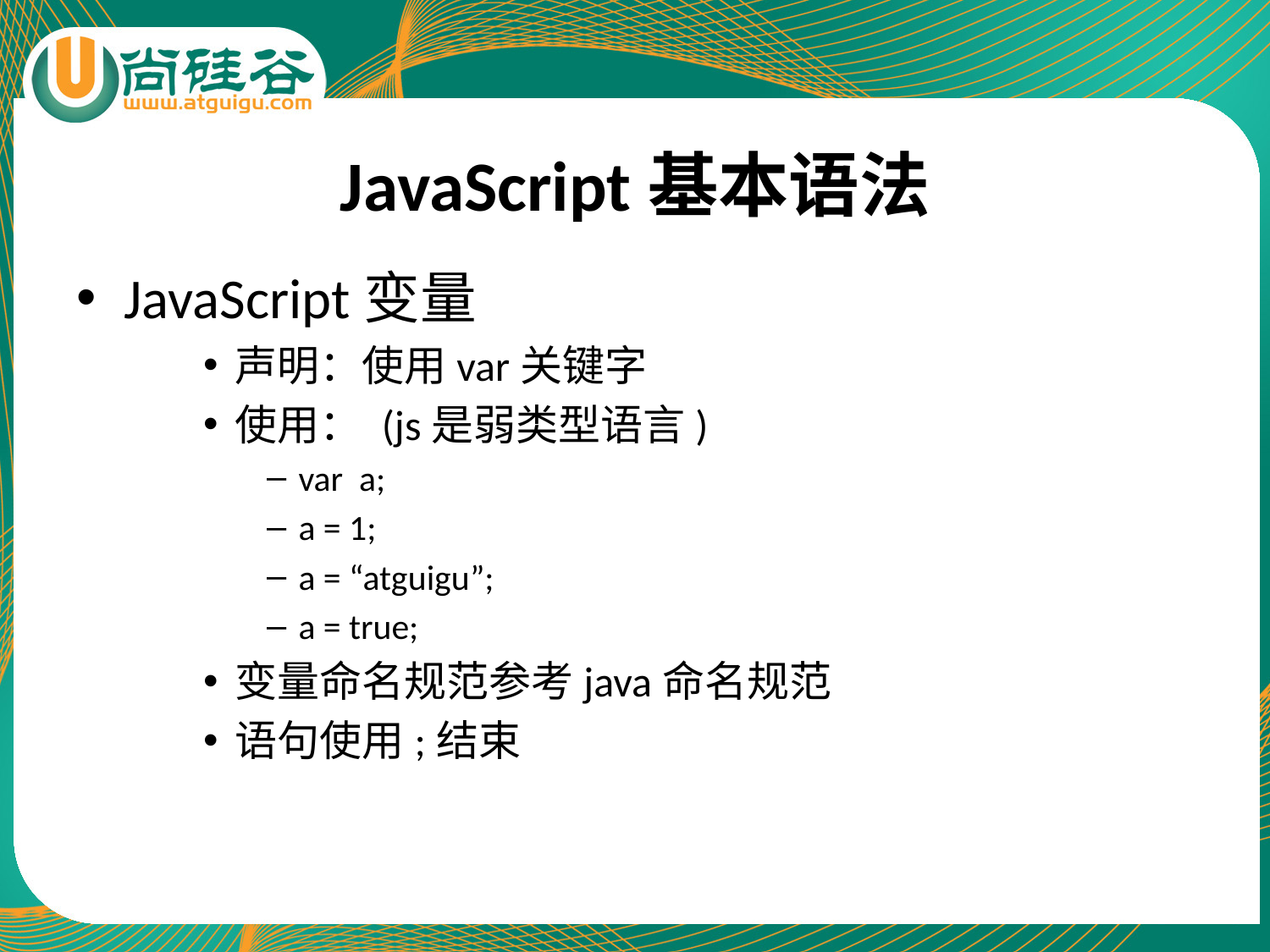

# JavaScript基本语法
JavaScript变量
声明：使用var关键字
使用： (js是弱类型语言)
var  a;
a = 1;
a = “atguigu”;
a = true;
变量命名规范参考java命名规范
语句使用;结束